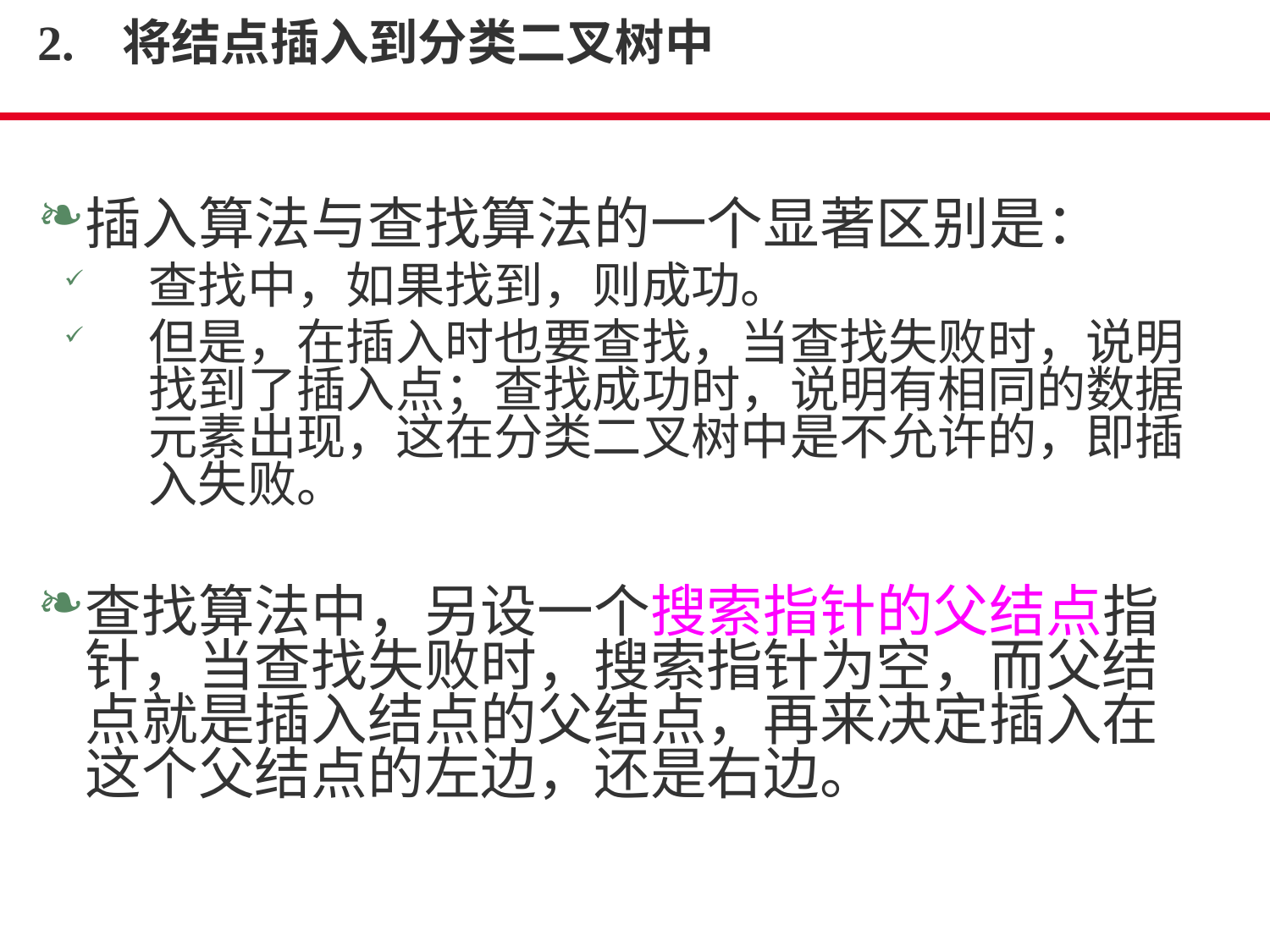

2.	将结点插入到分类二叉树中

插入算法与查找算法的一个显著区别是：
查找中，如果找到，则成功。
但是，在插入时也要查找，当查找失败时，说明找到了插入点；查找成功时，说明有相同的数据元素出现，这在分类二叉树中是不允许的，即插入失败。

查找算法中，另设一个搜索指针的父结点指针，当查找失败时，搜索指针为空，而父结点就是插入结点的父结点，再来决定插入在这个父结点的左边，还是右边。